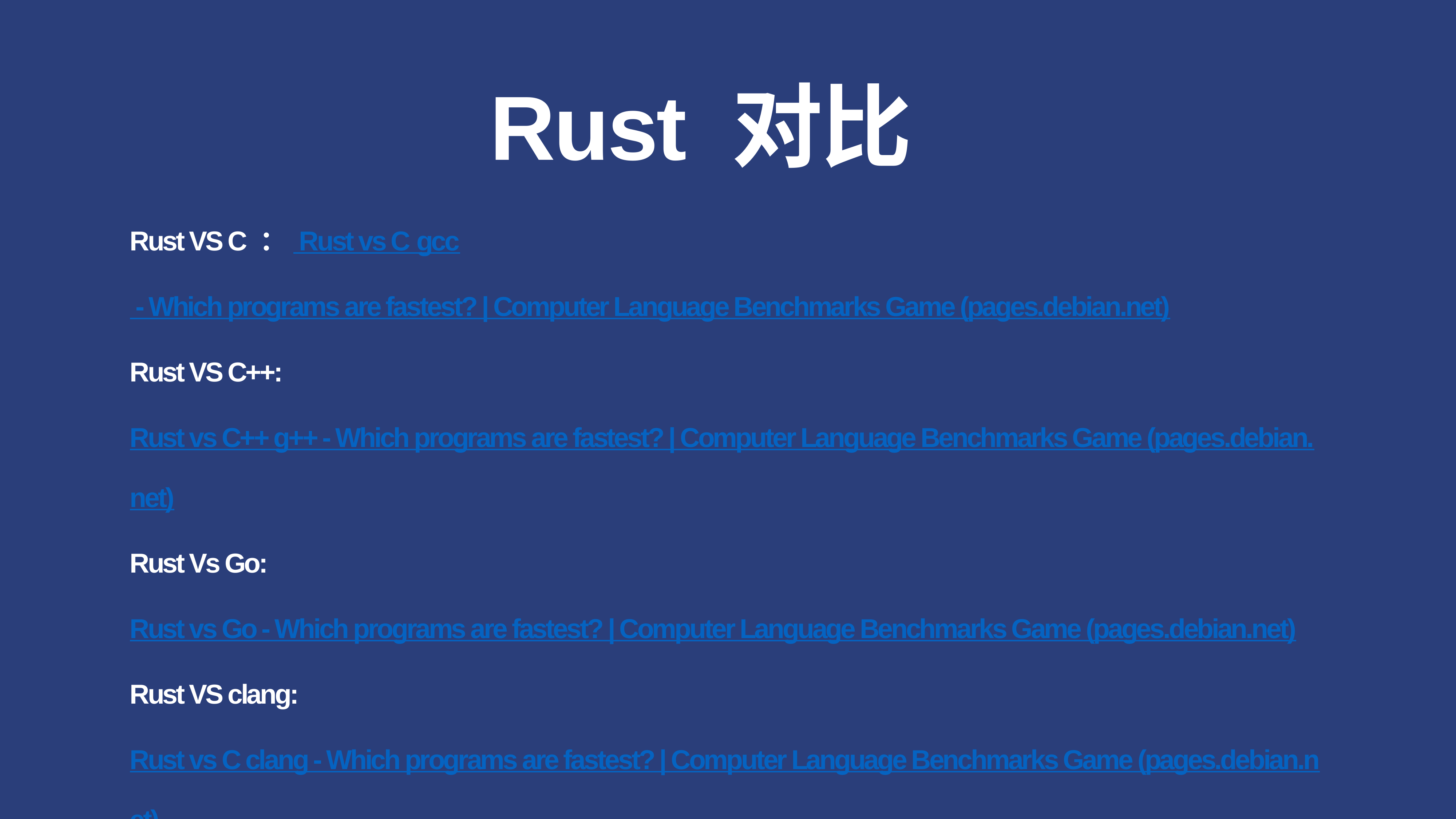

Rust 对比
Rust VS C ： Rust vs C gcc - Which programs are fastest? | Computer Language Benchmarks Game (pages.debian.net)
Rust VS C++: Rust vs C++ g++ - Which programs are fastest? | Computer Language Benchmarks Game (pages.debian.net)
Rust Vs Go: Rust vs Go - Which programs are fastest? | Computer Language Benchmarks Game (pages.debian.net)
Rust VS clang: Rust vs C clang - Which programs are fastest? | Computer Language Benchmarks Game (pages.debian.net)